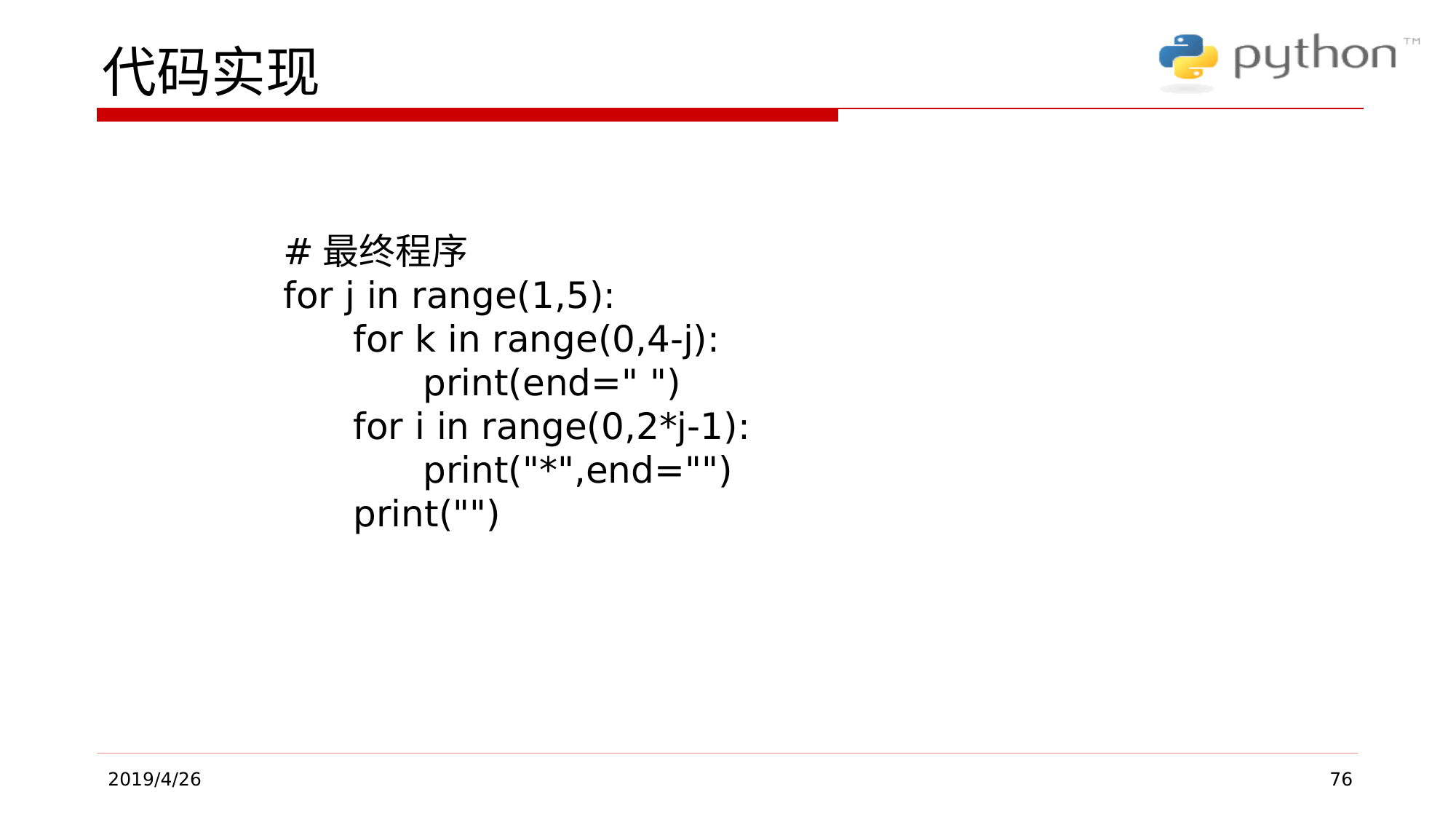

# 代码实现
#最终程序
for j in range(1,5):
      for k in range(0,4-j):
            print(end=" ")
      for i in range(0,2*j-1):
            print("*",end="")
      print("")
76
2019/4/26